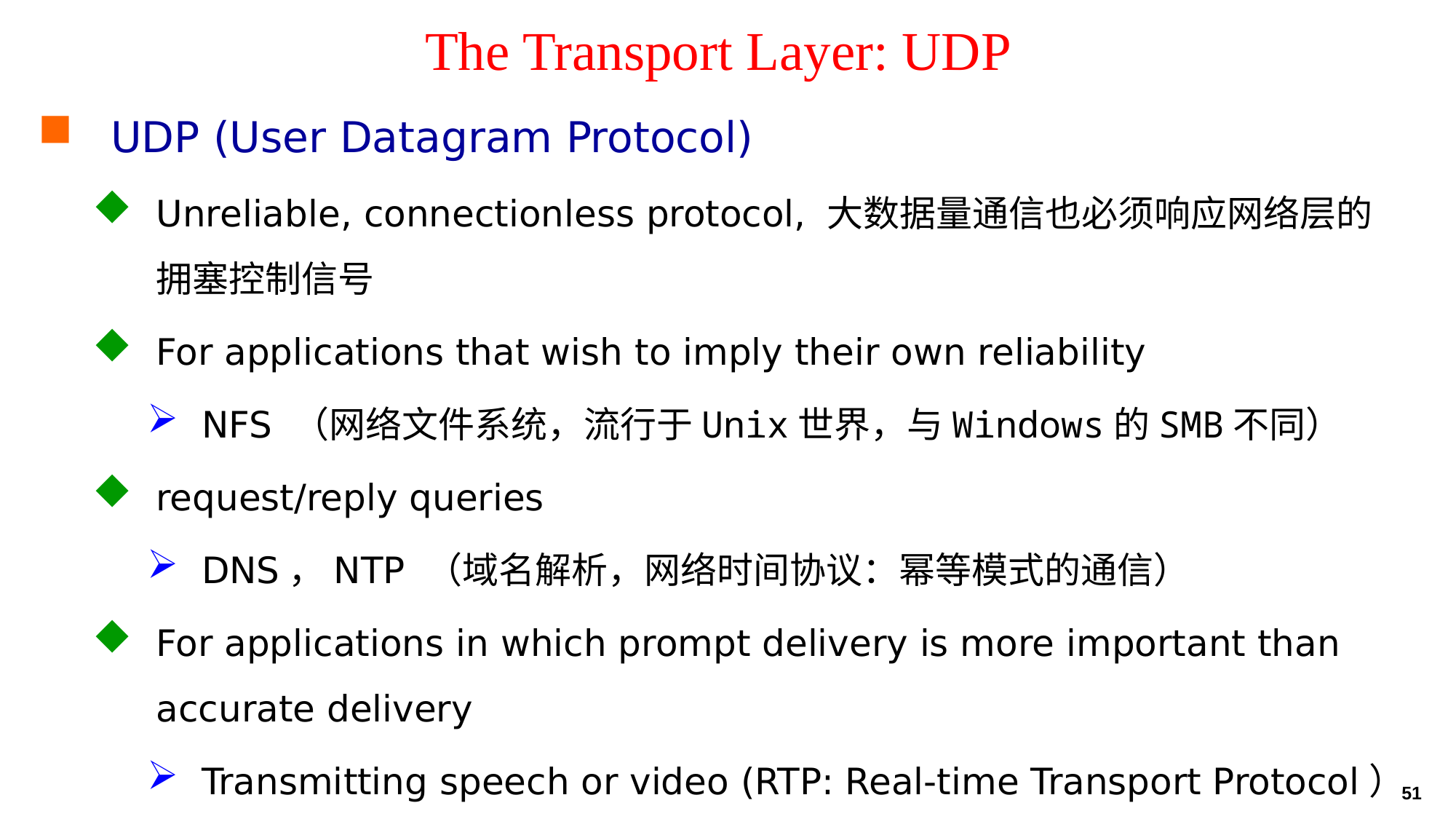

# The Transport Layer: UDP
UDP (User Datagram Protocol)
Unreliable, connectionless protocol, 大数据量通信也必须响应网络层的拥塞控制信号
For applications that wish to imply their own reliability
NFS （网络文件系统，流行于Unix世界，与Windows的SMB不同）
request/reply queries
DNS，NTP （域名解析，网络时间协议：幂等模式的通信）
For applications in which prompt delivery is more important than accurate delivery
Transmitting speech or video (RTP: Real-time Transport Protocol）